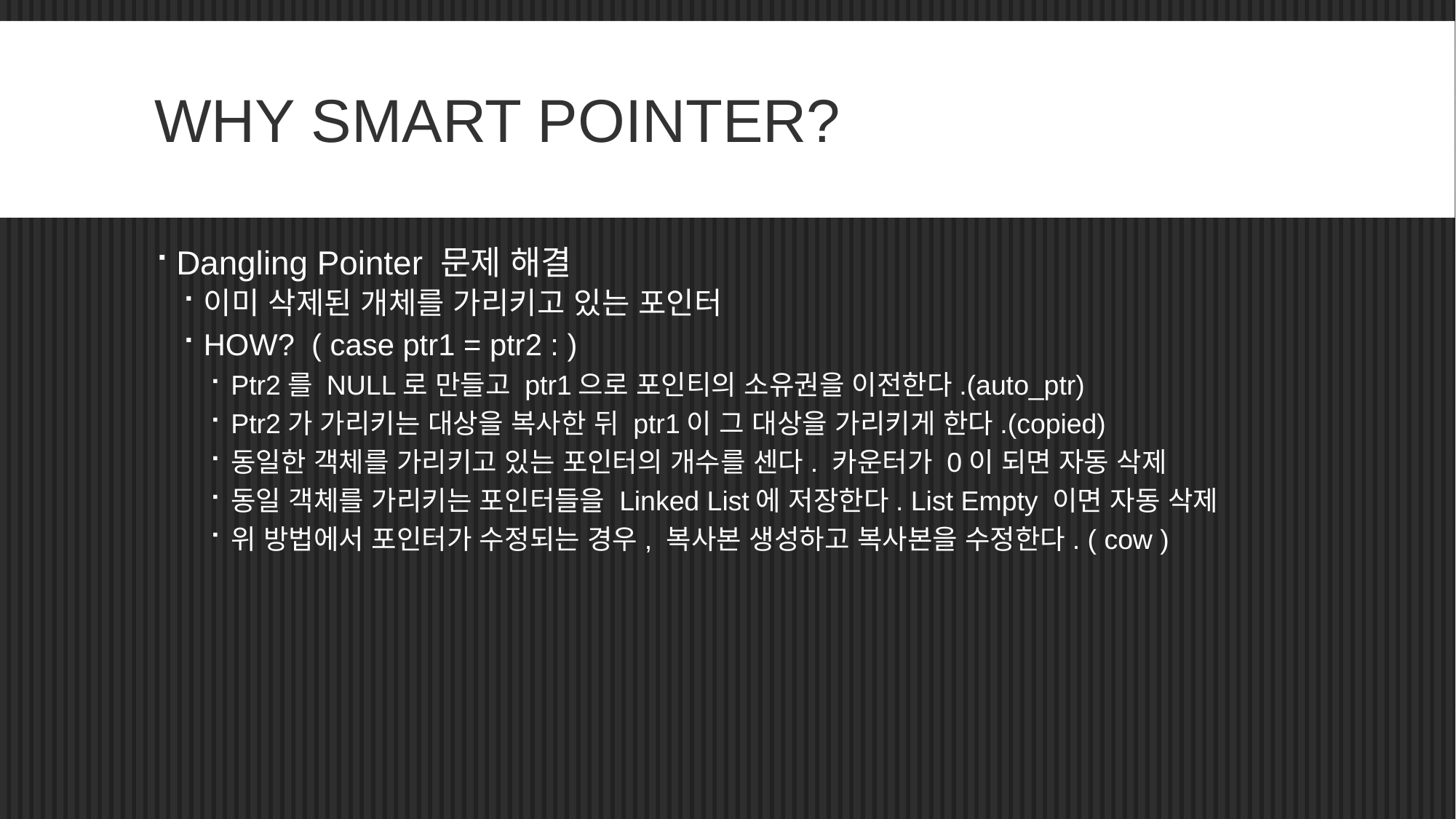

# WHY SMART POINTER?
Dangling Pointer 문제 해결
이미 삭제된 개체를 가리키고 있는 포인터
HOW?  ( case ptr1 = ptr2 : )
Ptr2를 NULL로 만들고 ptr1으로 포인티의 소유권을 이전한다.(auto_ptr)
Ptr2가 가리키는 대상을 복사한 뒤 ptr1이 그 대상을 가리키게 한다.(copied)
동일한 객체를 가리키고 있는 포인터의 개수를 센다. 카운터가 0이 되면 자동 삭제
동일 객체를 가리키는 포인터들을 Linked List에 저장한다. List Empty 이면 자동 삭제
위 방법에서 포인터가 수정되는 경우, 복사본 생성하고 복사본을 수정한다. ( cow )